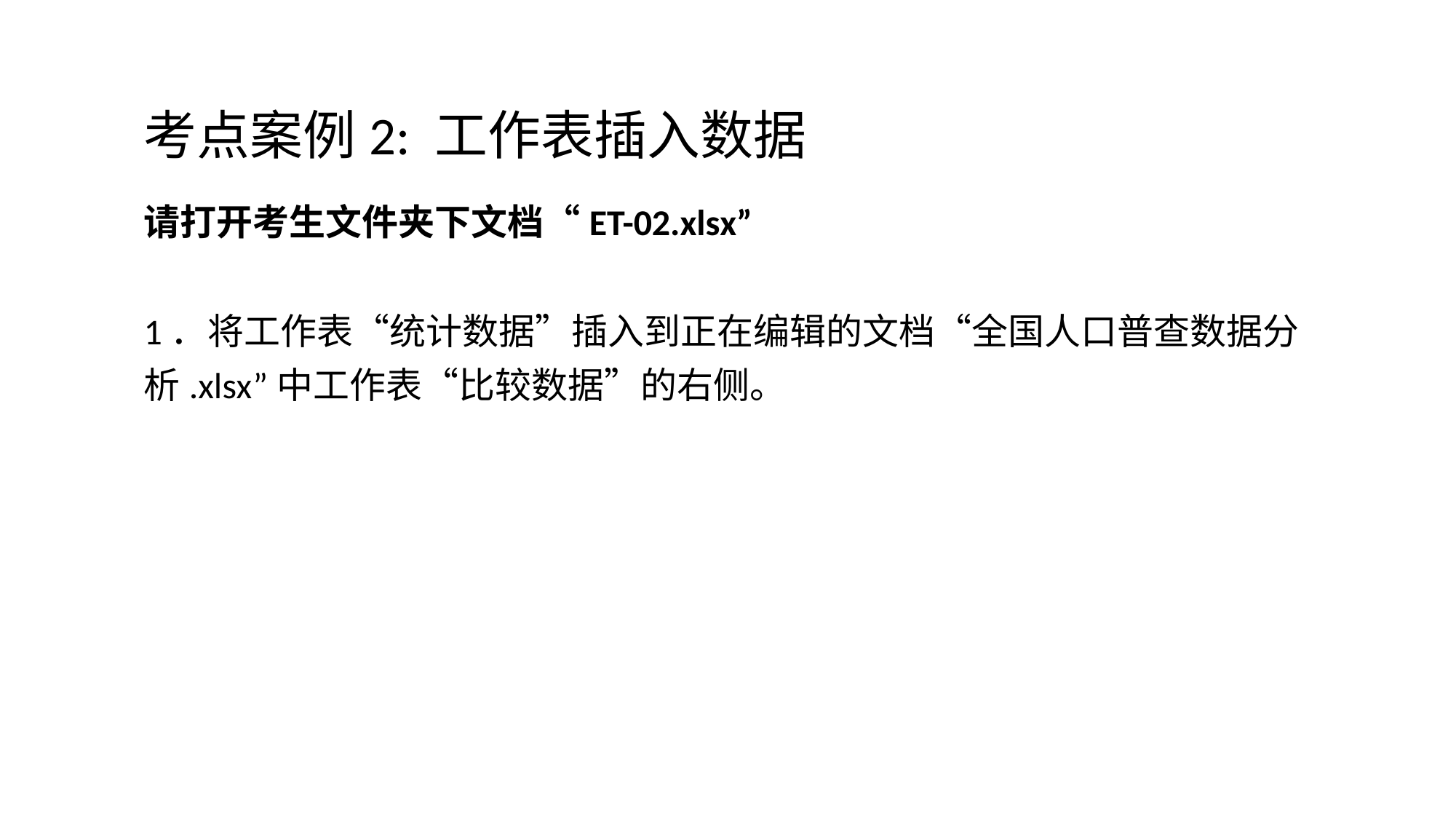

# 考点案例2: 工作表插入数据
请打开考生文件夹下文档“ET-02.xlsx”

1．将工作表“统计数据”插入到正在编辑的文档“全国人口普查数据分
析.xlsx”中工作表“比较数据”的右侧。